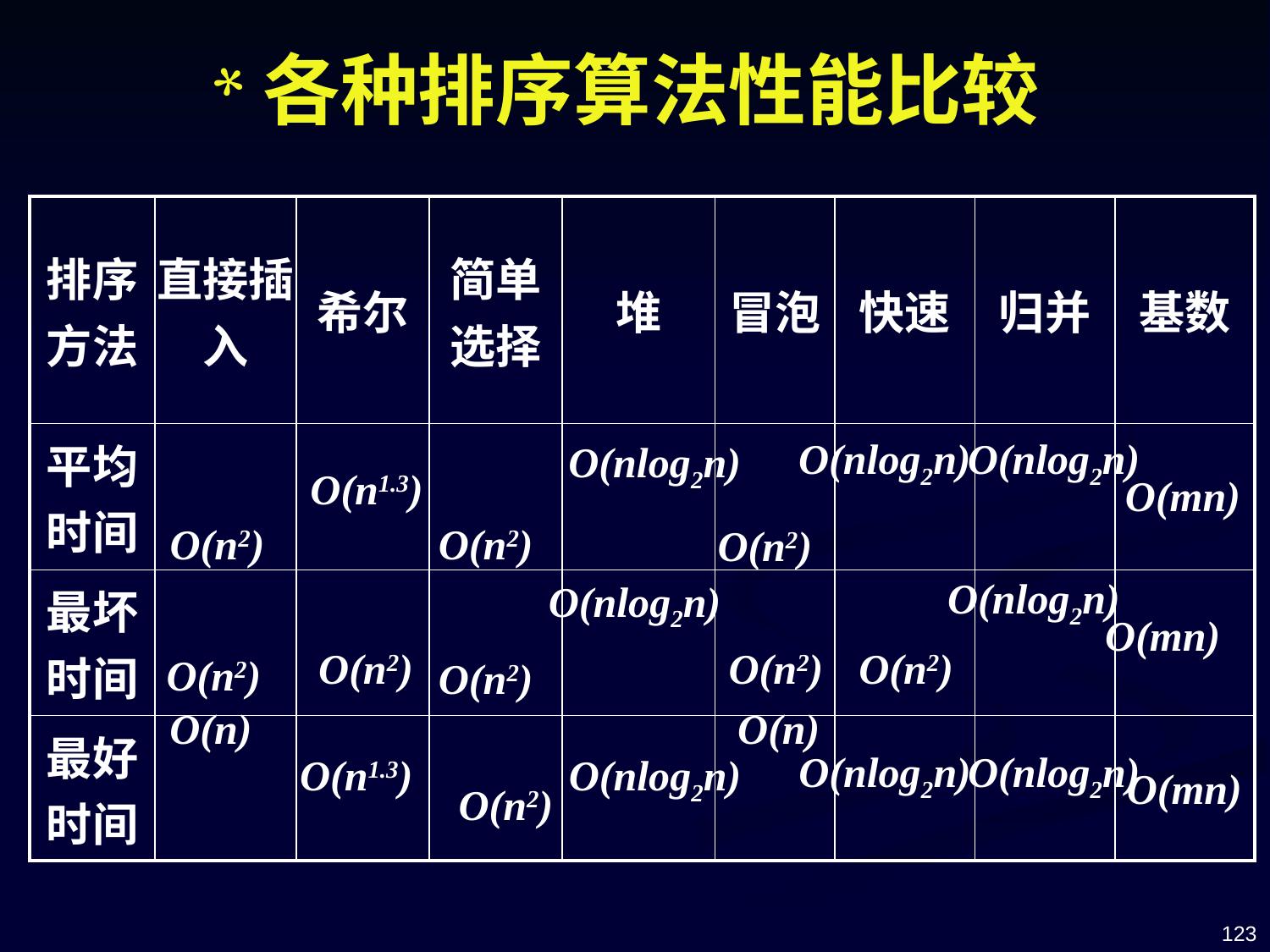

# *各种排序算法性能比较
| 排序方法 | 直接插入 | 希尔 | 简单选择 | 堆 | 冒泡 | 快速 | 归并 | 基数 |
| --- | --- | --- | --- | --- | --- | --- | --- | --- |
| 平均 时间 |  |  |  |  |  |  |  |  |
| 最坏 时间 |  |  |  |  |  |  |  |  |
| 最好 时间 |  |  |  |  |  |  |  |  |
O(nlog2n)
O(nlog2n)
O(nlog2n)
O(n1.3)
O(mn)
O(n2)
O(n2)
O(n2)
O(nlog2n)
O(nlog2n)
O(mn)
O(n2)
O(n2)
O(n2)
O(n2)
O(n2)
O(n)
O(n)
O(nlog2n)
O(nlog2n)
O(n1.3)
O(nlog2n)
O(mn)
O(n2)
123